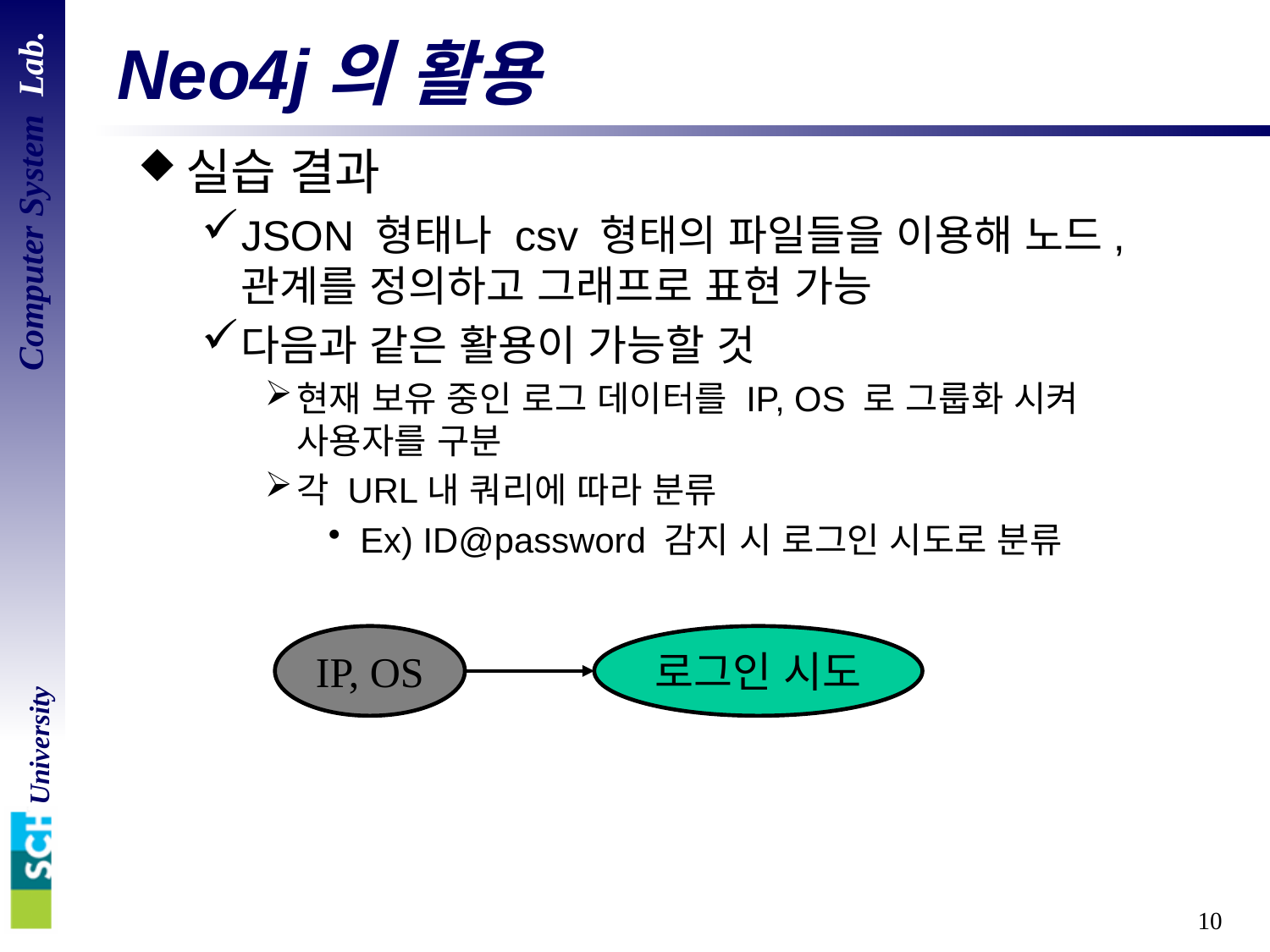

# Neo4j의 활용
실습 결과
JSON 형태나 csv 형태의 파일들을 이용해 노드,
관계를 정의하고 그래프로 표현 가능
다음과 같은 활용이 가능할 것
현재 보유 중인 로그 데이터를 IP, OS 로 그룹화 시켜
사용자를 구분
각 URL내 쿼리에 따라 분류
Ex) ID@password 감지 시 로그인 시도로 분류
IP, OS
로그인 시도